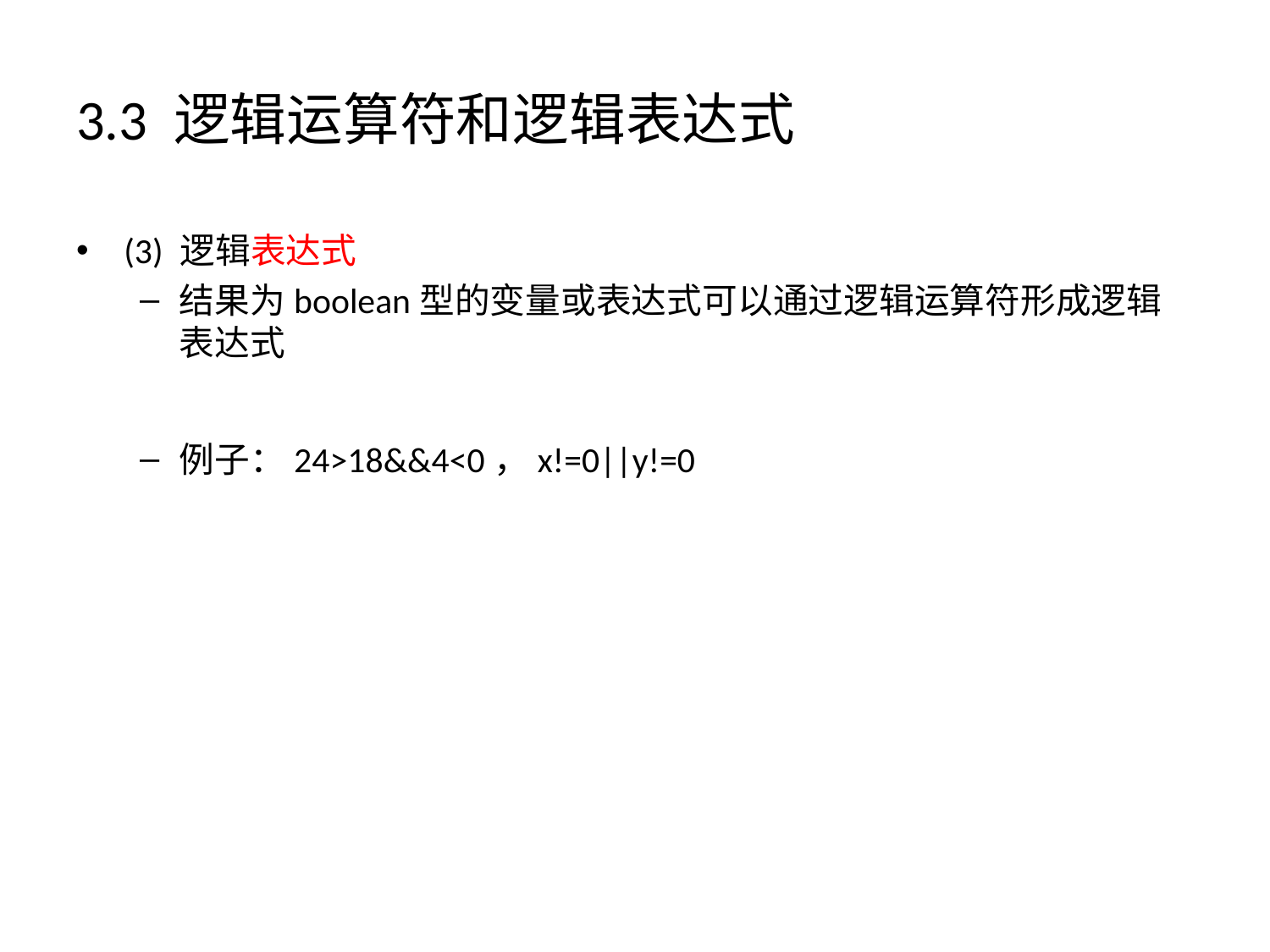

# 3.3 逻辑运算符和逻辑表达式
(3) 逻辑表达式
结果为boolean型的变量或表达式可以通过逻辑运算符形成逻辑表达式

例子：24>18&&4<0，x!=0||y!=0